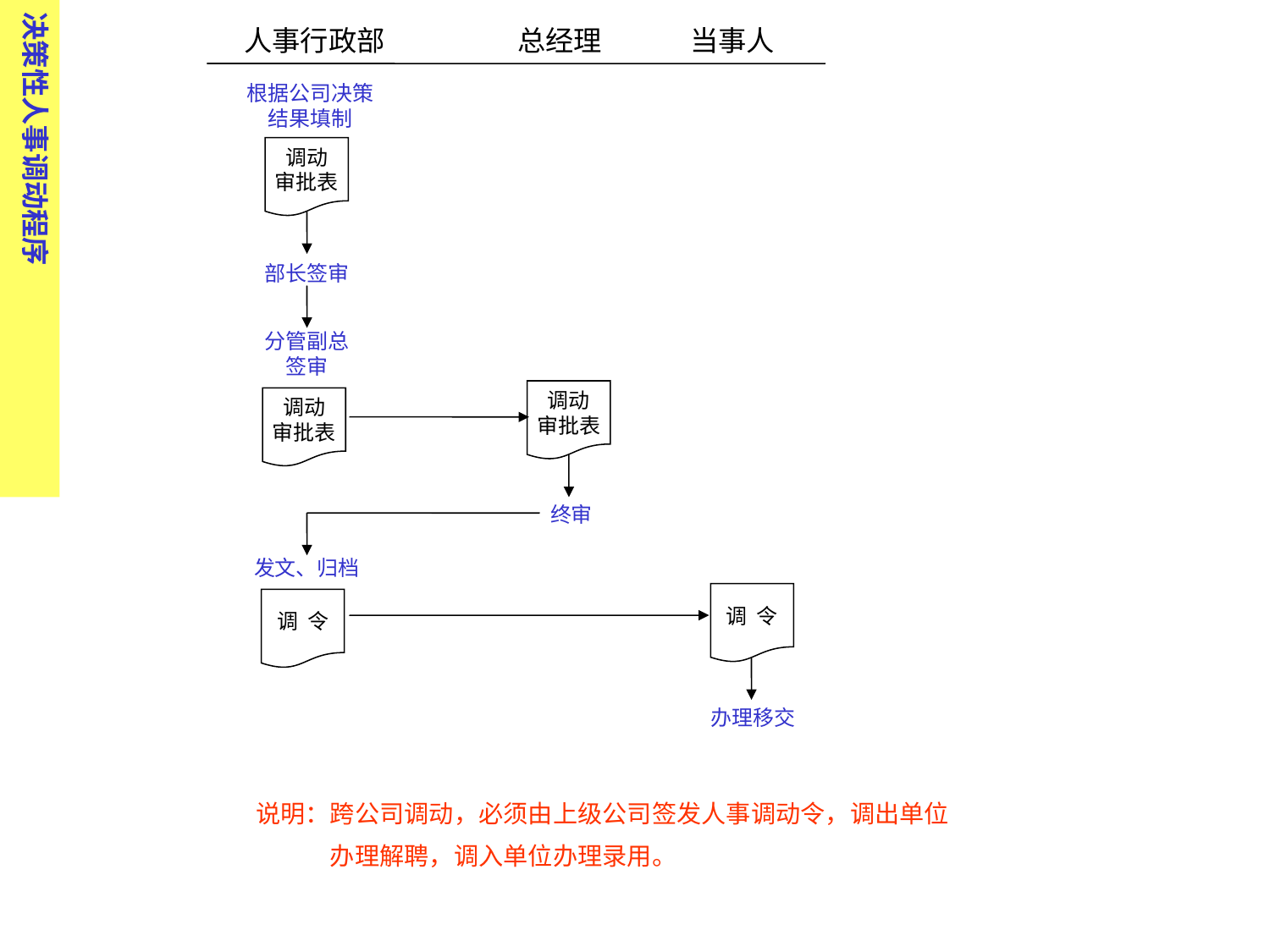

决策性人事调动程序
  人事行政部                     总经理              当事人

根据公司决策结果填制
调动
审批表

部长签审

分管副总签审
调动
审批表
调动
审批表

终审

发文、归档
调  令
调  令

办理移交
说明：跨公司调动，必须由上级公司签发人事调动令，调出单位
　　　办理解聘，调入单位办理录用。
9